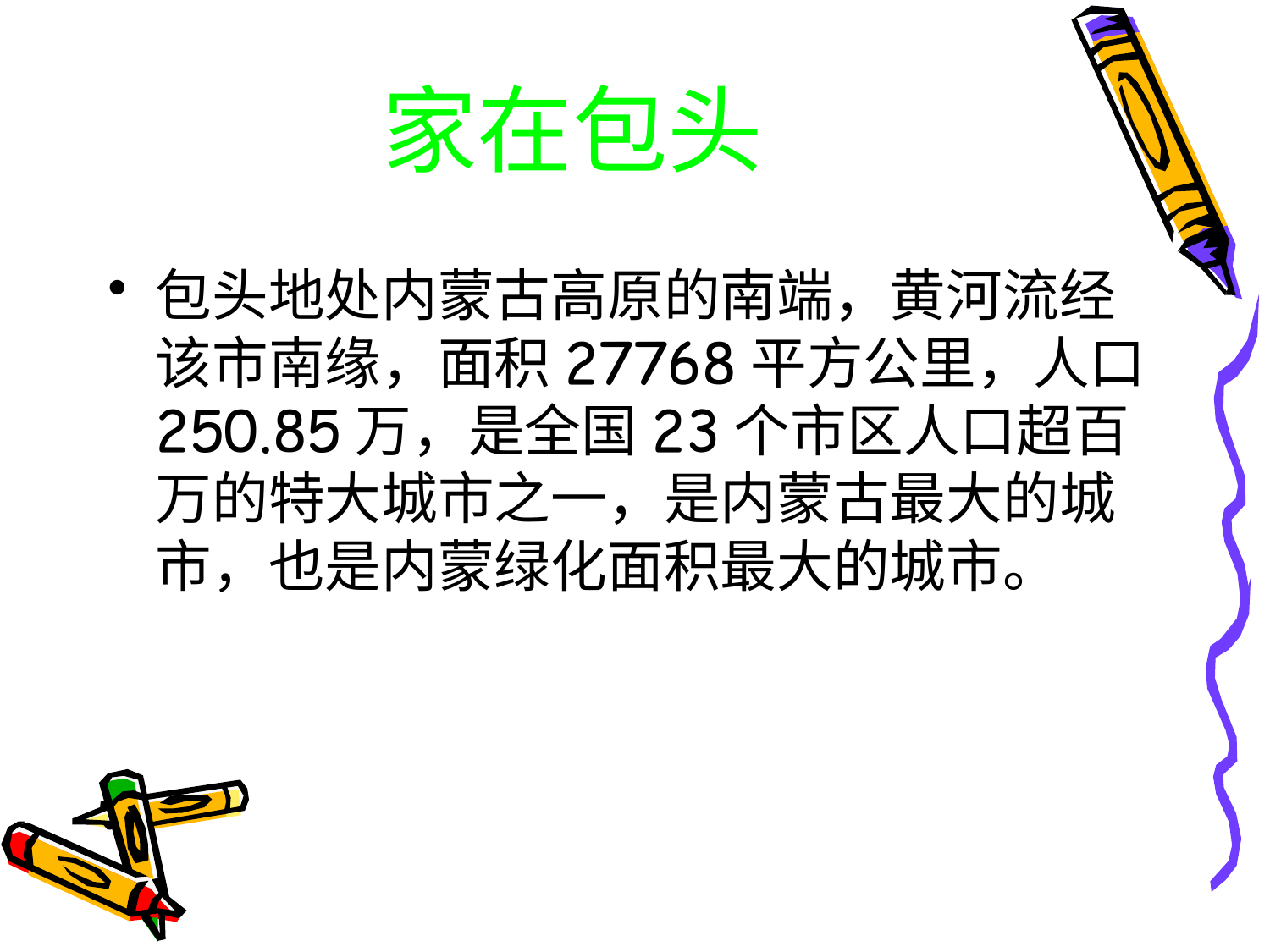

# 家在包头
包头地处内蒙古高原的南端，黄河流经该市南缘，面积27768平方公里，人口250.85万，是全国23个市区人口超百万的特大城市之一，是内蒙古最大的城市，也是内蒙绿化面积最大的城市。